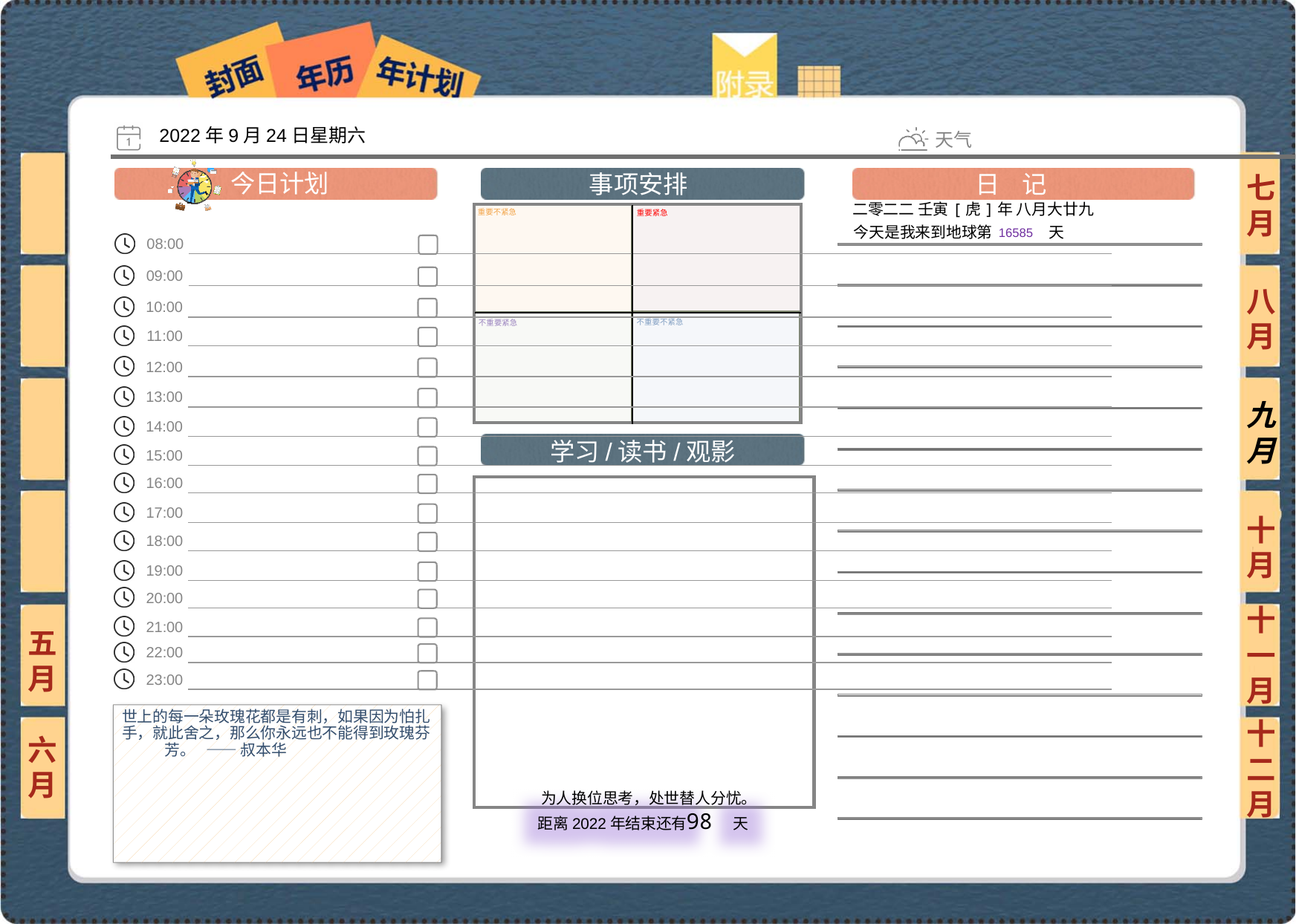

2022年9月24日星期六
七月
二零二二 壬寅[虎]年 八月大廿九
16585
八月
九月
十月
十一月
五月
世上的每一朵玫瑰花都是有刺，如果因为怕扎手，就此舍之，那么你永远也不能得到玫瑰芬芳。   —— 叔本华

六月
十二月
98
 为人换位思考，处世替人分忧。